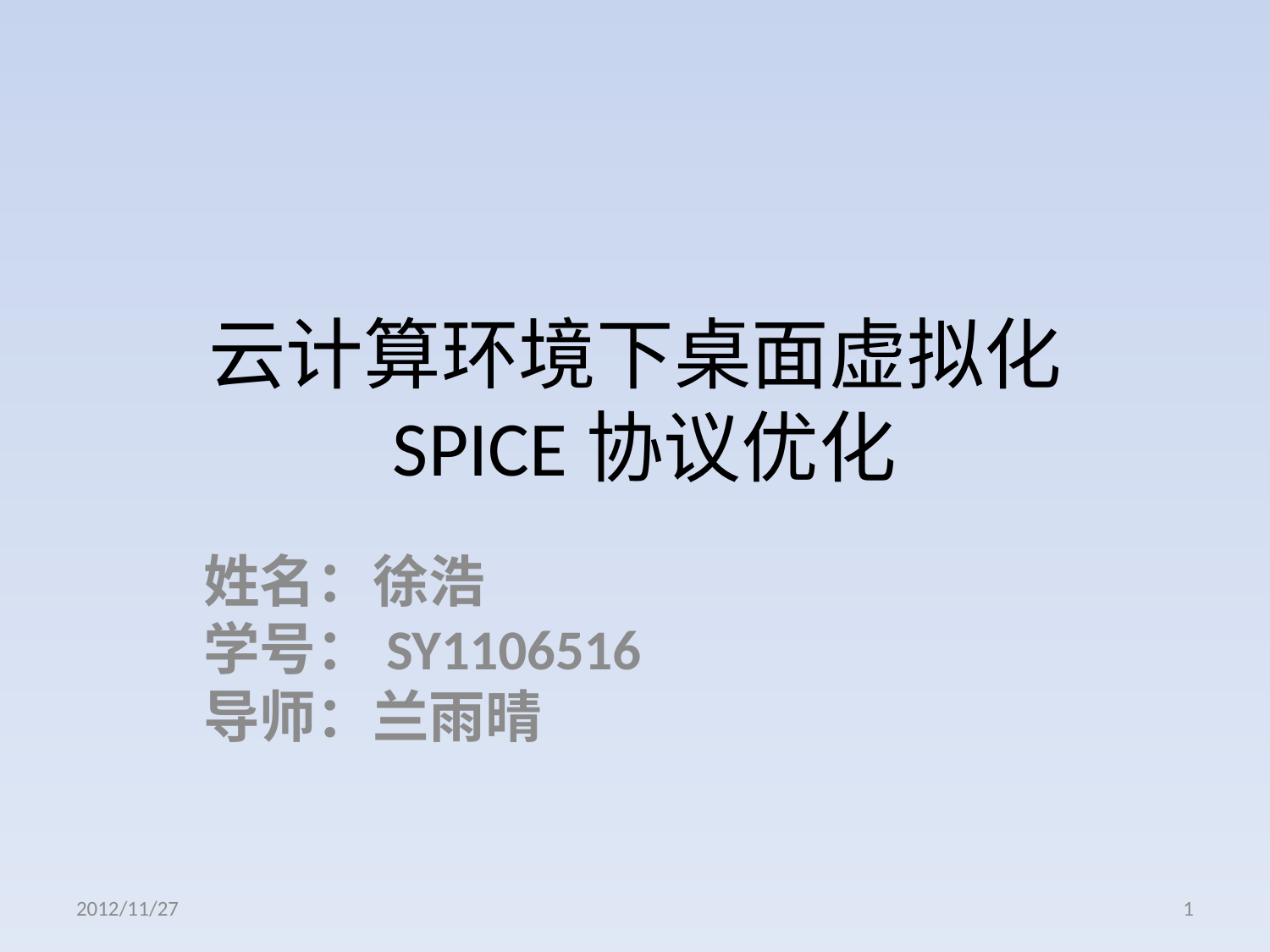

# 云计算环境下桌面虚拟化SPICE协议优化
姓名：徐浩
学号：SY1106516
导师：兰雨晴
2012/11/27
1